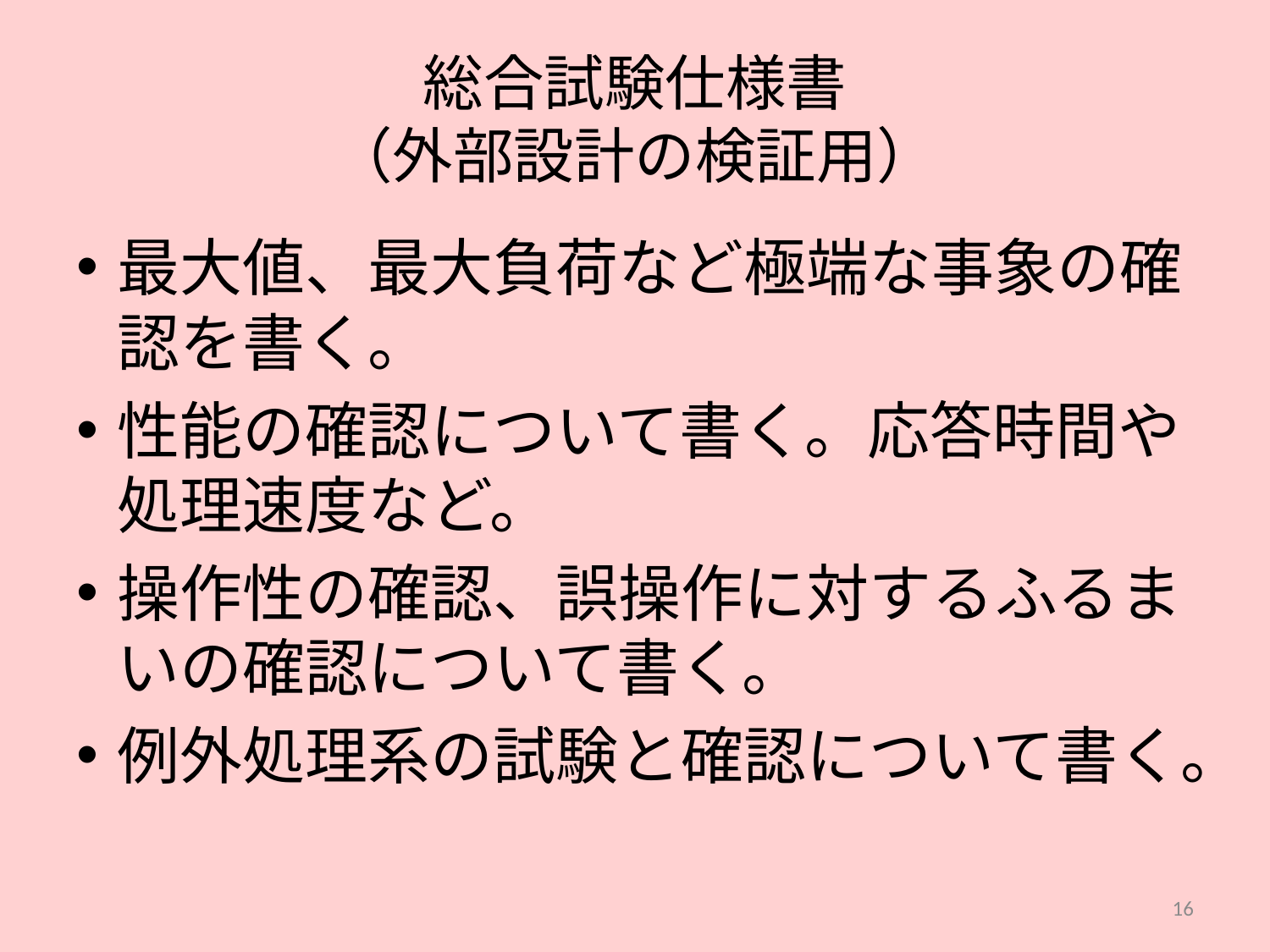

# 総合試験仕様書 （外部設計の検証用）
最大値、最大負荷など極端な事象の確認を書く。
性能の確認について書く。応答時間や処理速度など。
操作性の確認、誤操作に対するふるまいの確認について書く。
例外処理系の試験と確認について書く。
16